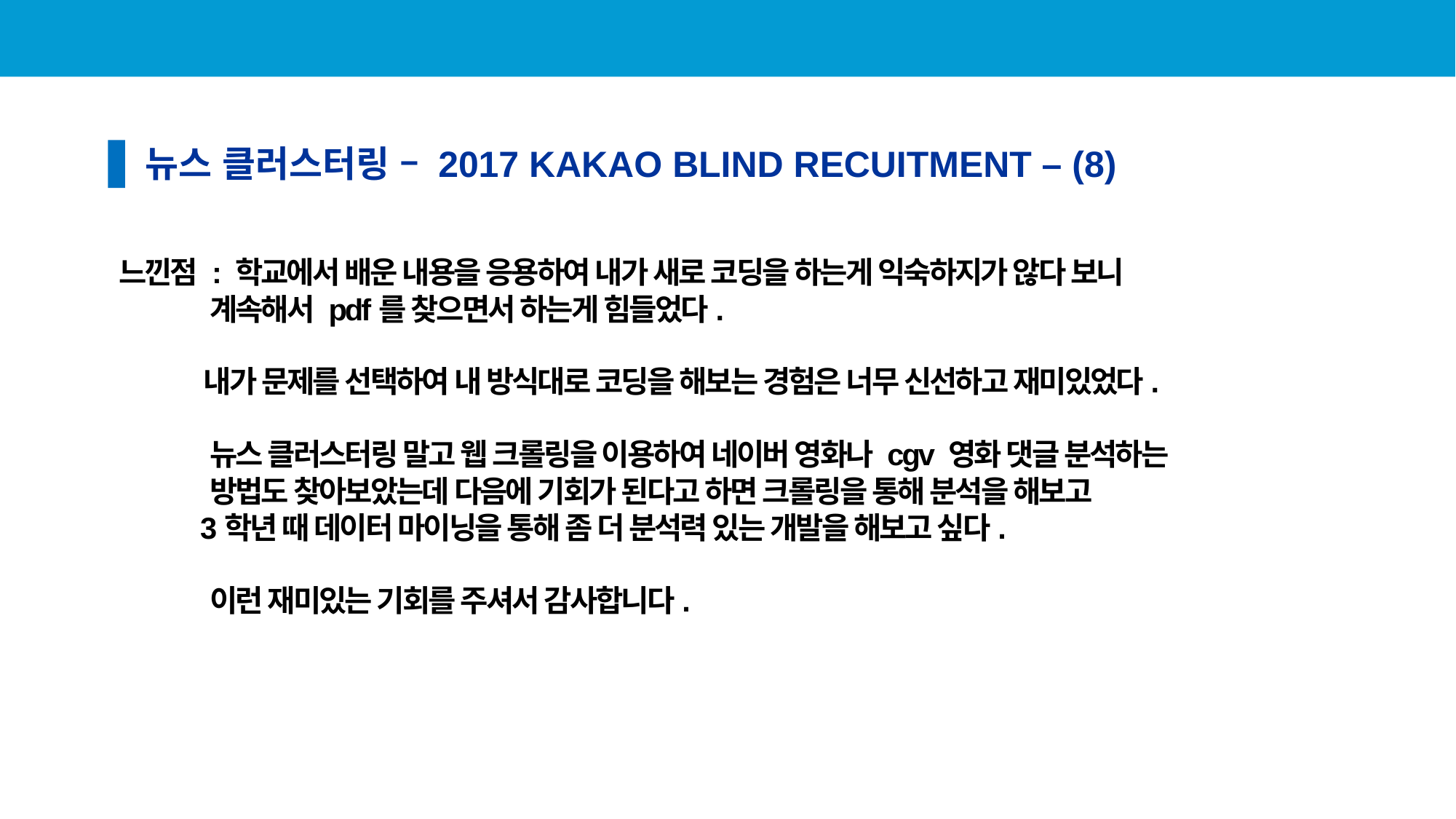

PYTHON  PROJECT  느낀점
뉴스 클러스터링 – 2017 KAKAO BLIND RECUITMENT – (8)

느낀점 : 학교에서 배운 내용을 응용하여 내가 새로 코딩을 하는게 익숙하지가 않다 보니
             계속해서 pdf를 찾으면서 하는게 힘들었다.

            내가 문제를 선택하여 내 방식대로 코딩을 해보는 경험은 너무 신선하고 재미있었다.

             뉴스 클러스터링 말고 웹 크롤링을 이용하여 네이버 영화나 cgv 영화 댓글 분석하는
             방법도 찾아보았는데 다음에 기회가 된다고 하면 크롤링을 통해 분석을 해보고
             3학년 때 데이터 마이닝을 통해 좀 더 분석력 있는 개발을 해보고 싶다.

             이런 재미있는 기회를 주셔서 감사합니다.